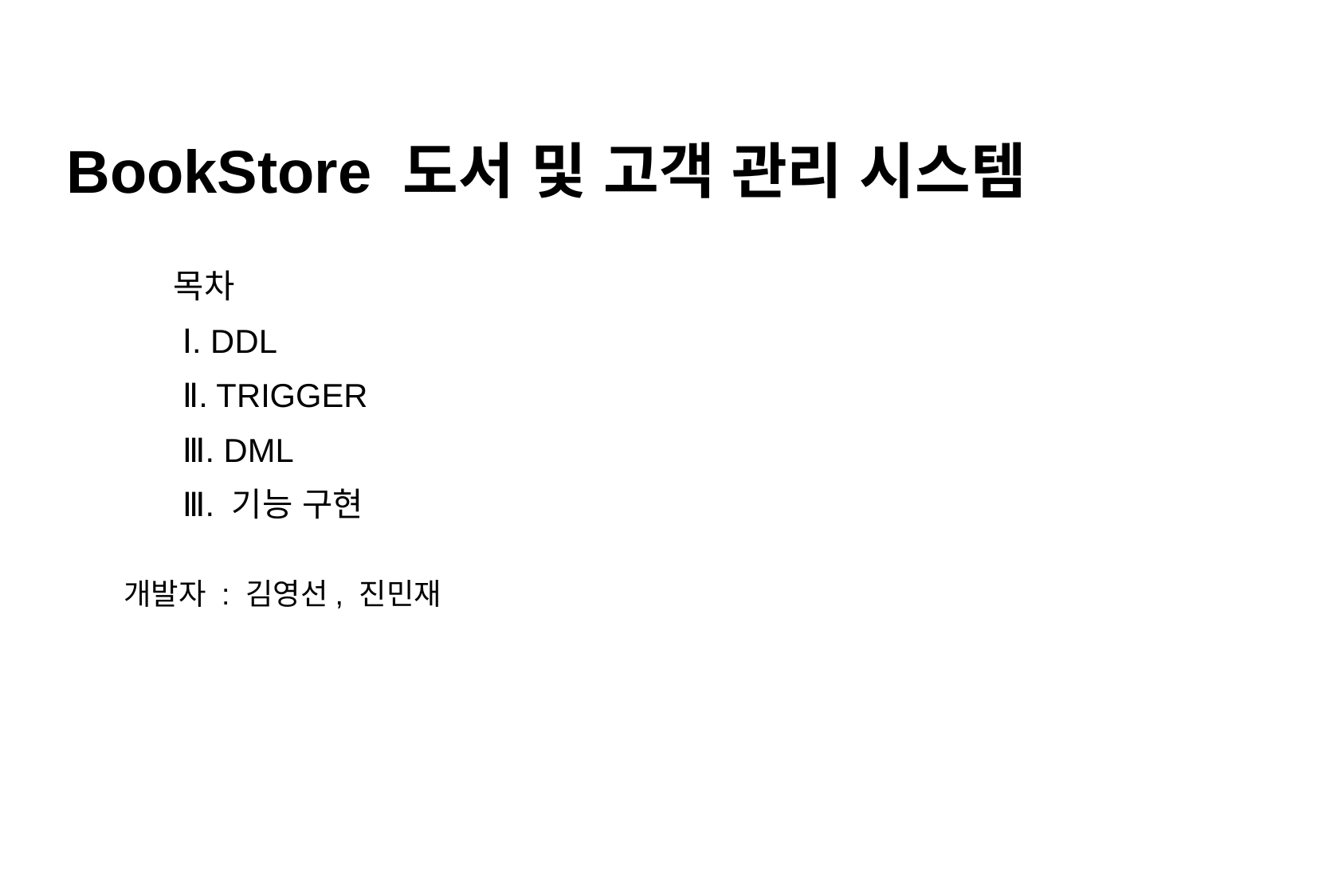

# BookStore 도서 및 고객 관리 시스템
목차
 Ⅰ. Ddl
 Ⅱ. Trigger
 Ⅲ. DML
 Ⅲ. 기능 구현

개발자 : 김영선, 진민재